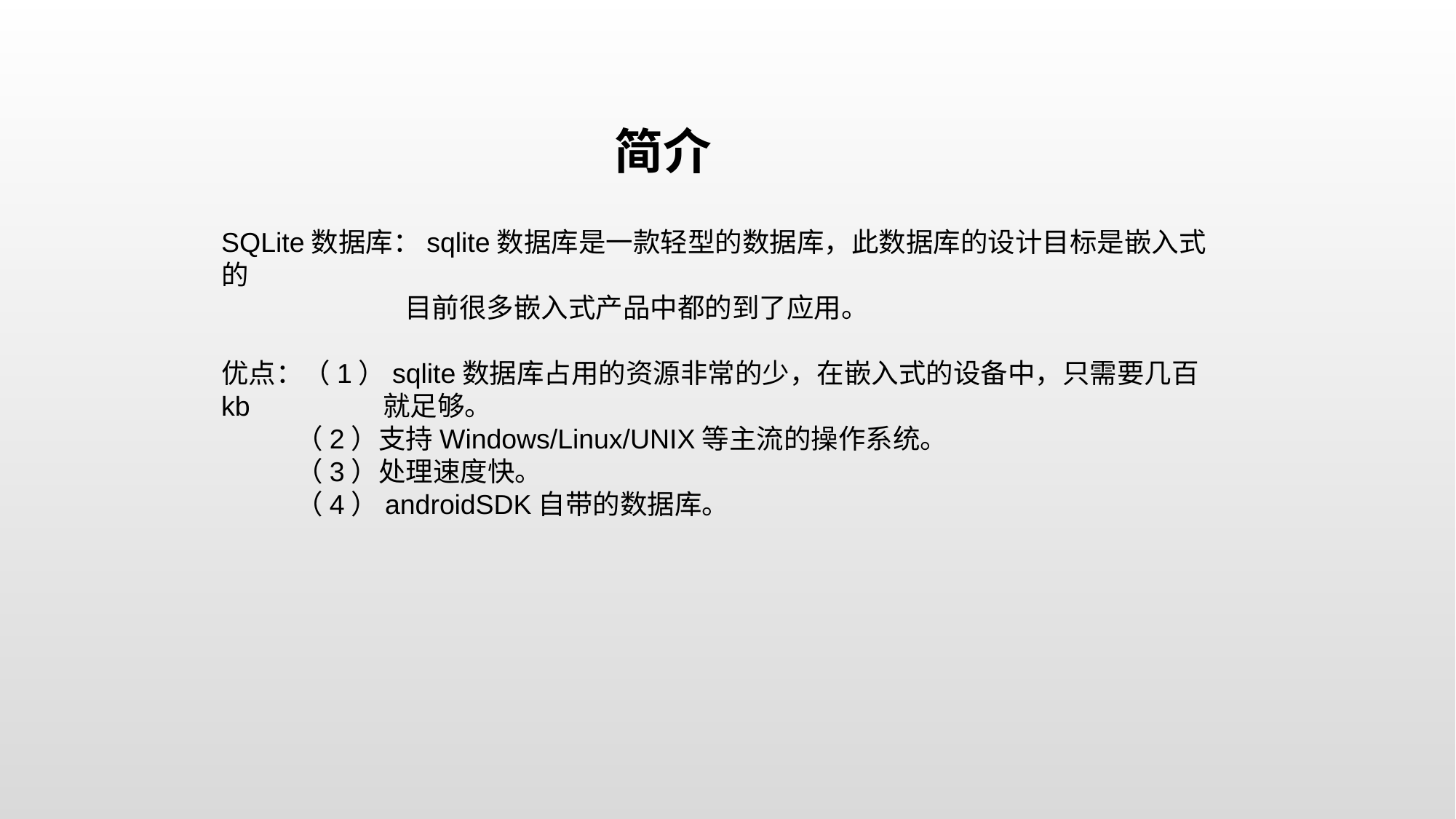

简介
SQLite数据库：sqlite数据库是一款轻型的数据库，此数据库的设计目标是嵌入式的
	           目前很多嵌入式产品中都的到了应用。

优点：（1）sqlite数据库占用的资源非常的少，在嵌入式的设备中，只需要几百kb     	      就足够。
           （2）支持Windows/Linux/UNIX等主流的操作系统。
           （3）处理速度快。
           （4）androidSDK自带的数据库。